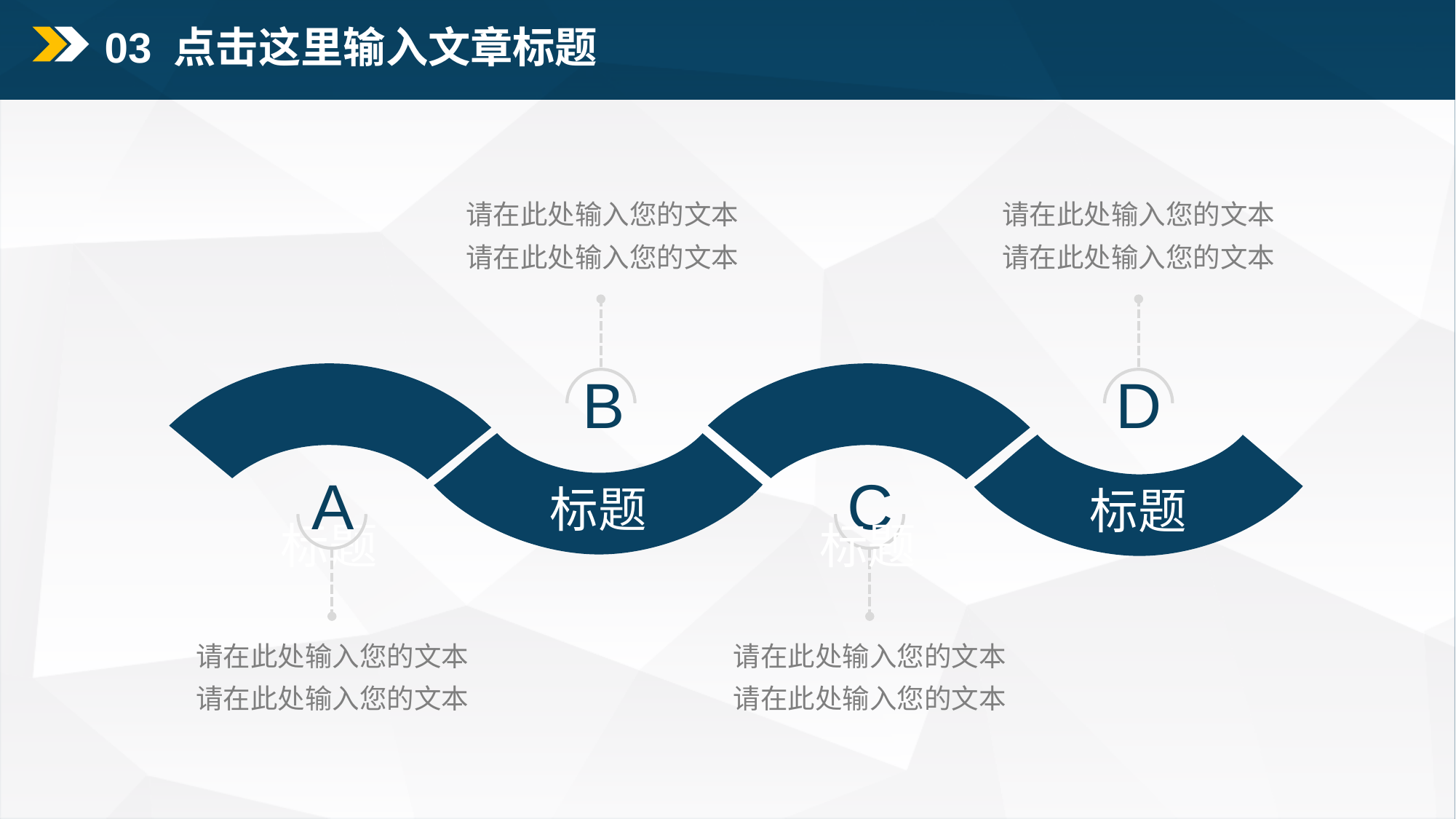

03 点击这里输入文章标题

请在此处输入您的文本
请在此处输入您的文本

B
请在此处输入您的文本
请在此处输入您的文本

D
标题
标题
标题
标题
A

请在此处输入您的文本
请在此处输入您的文本
C

请在此处输入您的文本
请在此处输入您的文本